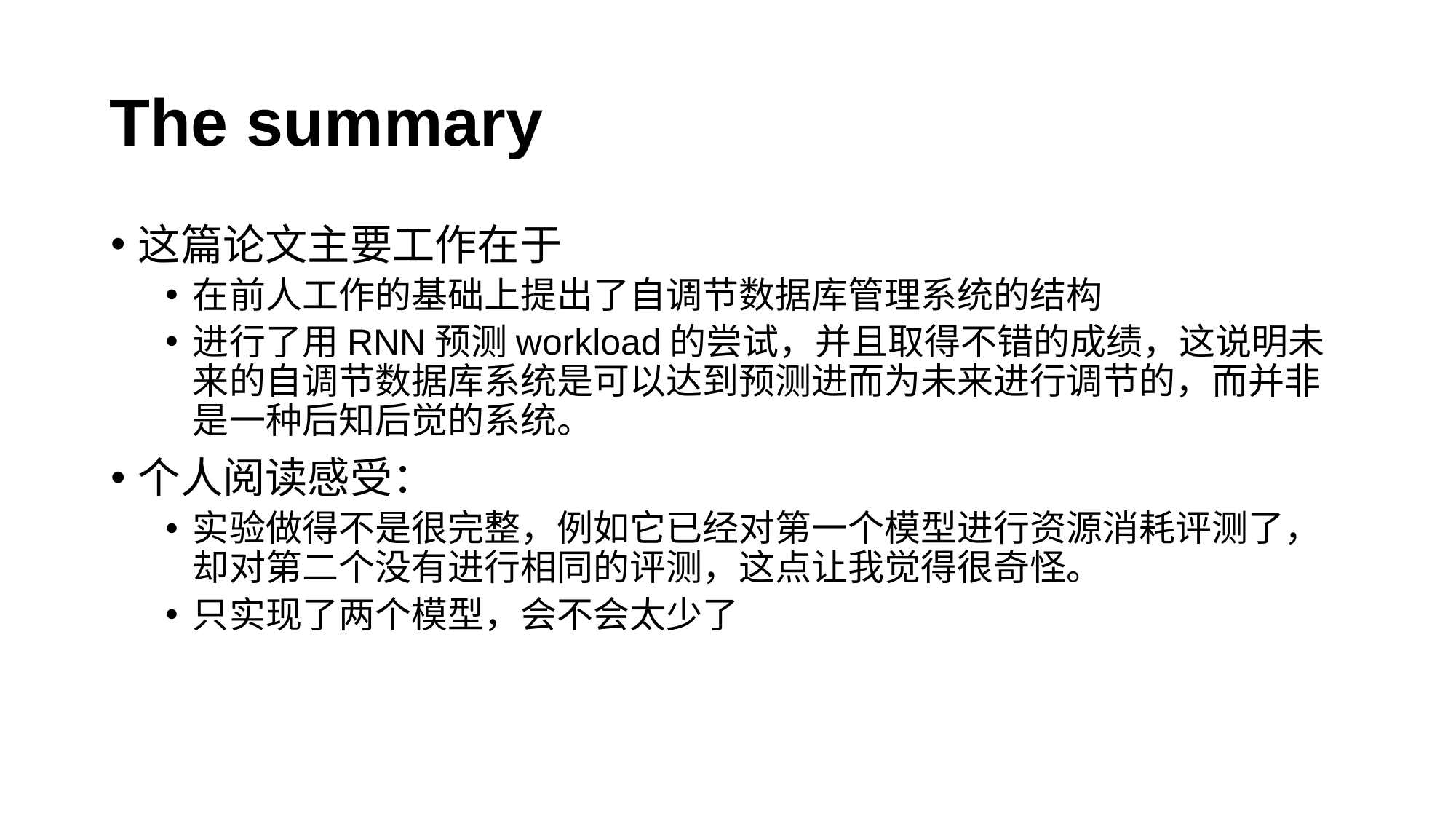

# The summary
这篇论文主要工作在于
在前人工作的基础上提出了自调节数据库管理系统的结构
进行了用RNN预测workload的尝试，并且取得不错的成绩，这说明未来的自调节数据库系统是可以达到预测进而为未来进行调节的，而并非是一种后知后觉的系统。
个人阅读感受：
实验做得不是很完整，例如它已经对第一个模型进行资源消耗评测了，却对第二个没有进行相同的评测，这点让我觉得很奇怪。
只实现了两个模型，会不会太少了